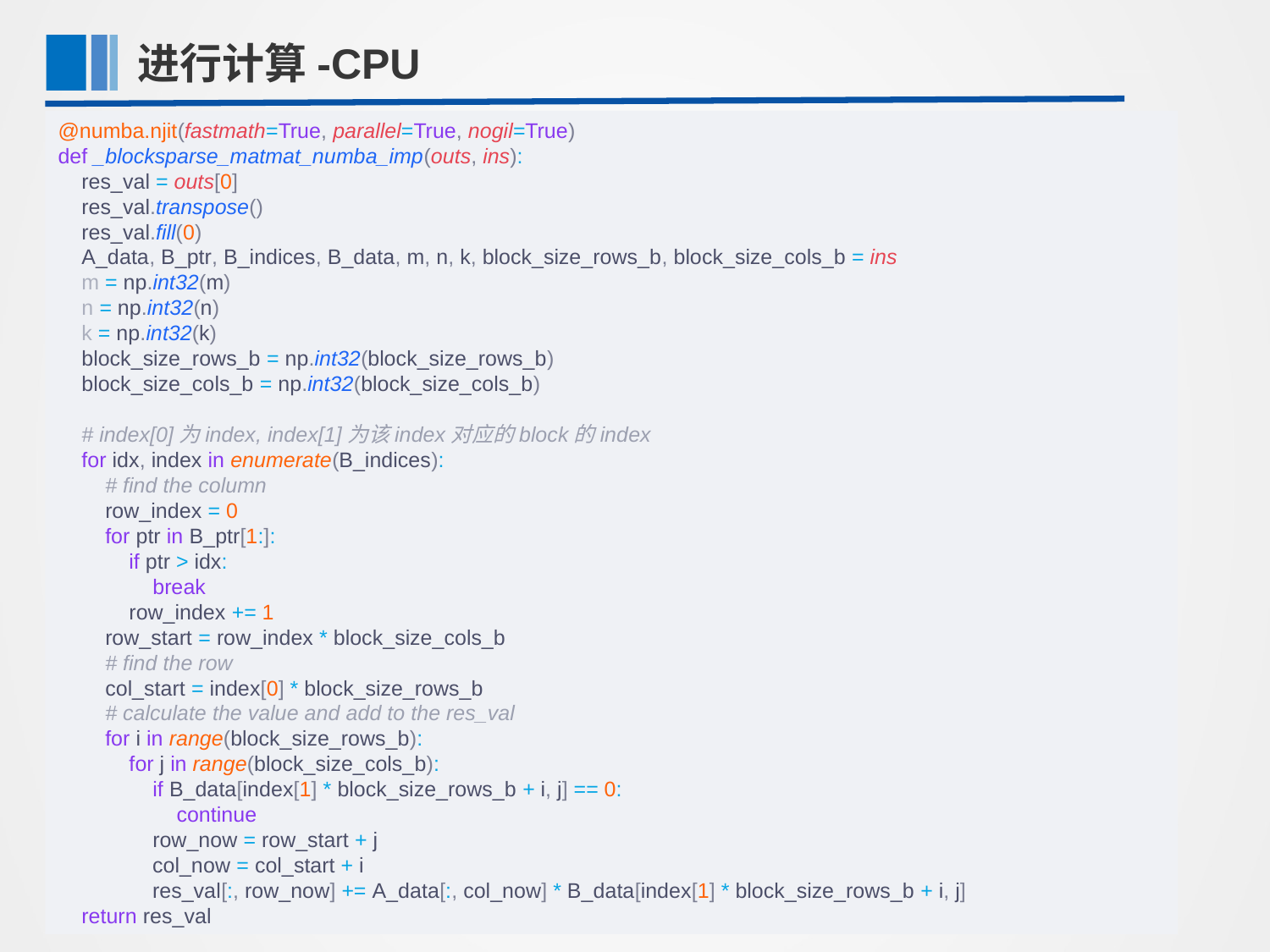

进行计算-CPU

第一部分
@numba.njit(fastmath=True, parallel=True, nogil=True)
def _blocksparse_matmat_numba_imp(outs, ins):
    res_val = outs[0]
    res_val.transpose()
    res_val.fill(0)
    A_data, B_ptr, B_indices, B_data, m, n, k, block_size_rows_b, block_size_cols_b = ins
    m = np.int32(m)
    n = np.int32(n)
    k = np.int32(k)
    block_size_rows_b = np.int32(block_size_rows_b)
    block_size_cols_b = np.int32(block_size_cols_b)
    # index[0]为index, index[1]为该index对应的block的index
    for idx, index in enumerate(B_indices):
        # find the column
        row_index = 0
        for ptr in B_ptr[1:]:
            if ptr > idx:
                break
            row_index += 1
        row_start = row_index * block_size_cols_b
        # find the row
        col_start = index[0] * block_size_rows_b
        # calculate the value and add to the res_val
        for i in range(block_size_rows_b):
            for j in range(block_size_cols_b):
                if B_data[index[1] * block_size_rows_b + i, j] == 0:
                    continue
                row_now = row_start + j
                col_now = col_start + i
                res_val[:, row_now] += A_data[:, col_now] * B_data[index[1] * block_size_rows_b + i, j]
    return res_val